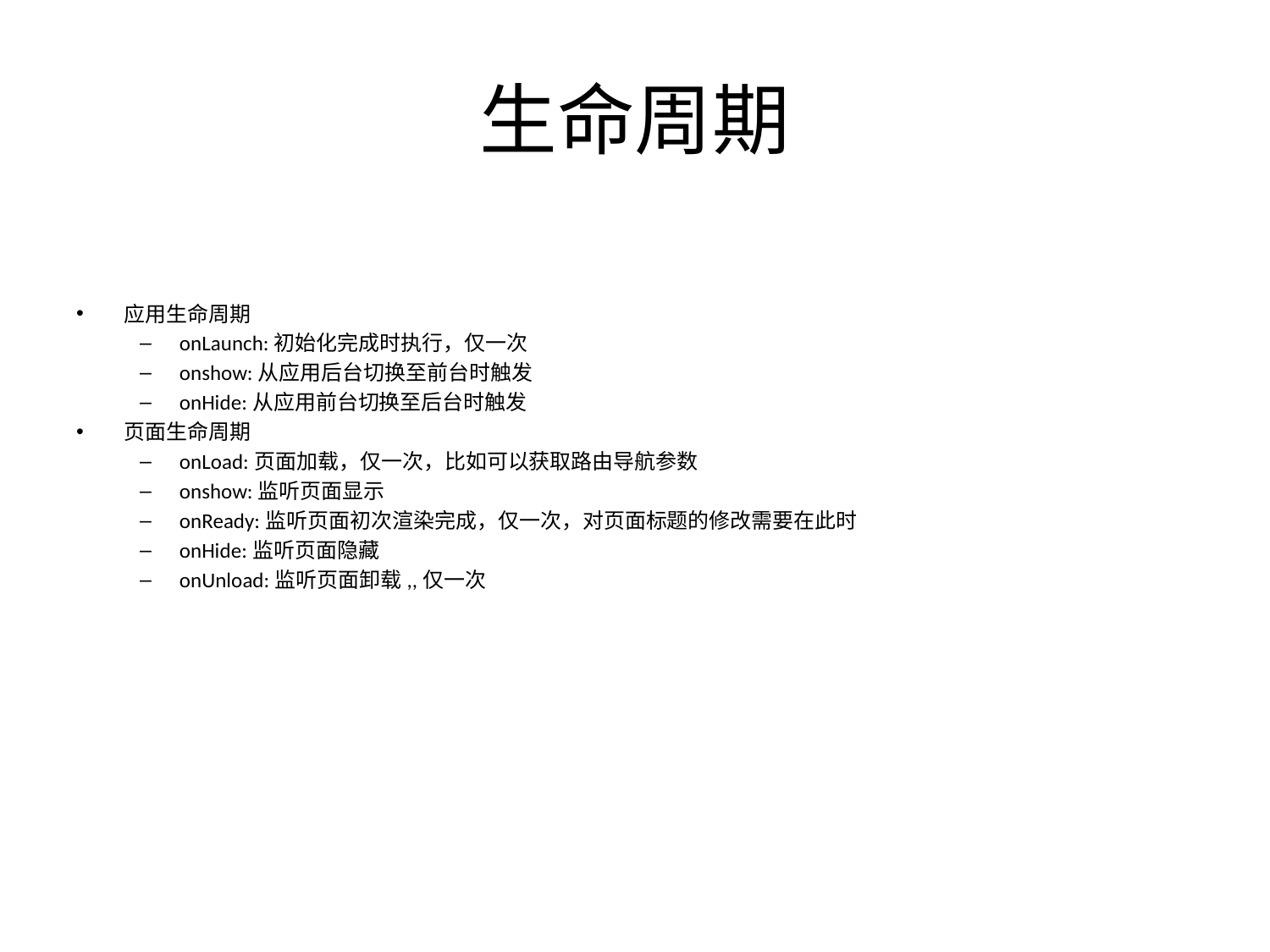

# 生命周期

应用生命周期
onLaunch:初始化完成时执行，仅一次
onshow:从应用后台切换至前台时触发
onHide:从应用前台切换至后台时触发
页面生命周期
onLoad:页面加载，仅一次，比如可以获取路由导航参数
onshow:监听页面显示
onReady:监听页面初次渲染完成，仅一次，对页面标题的修改需要在此时
onHide:监听页面隐藏
onUnload:监听页面卸载,,仅一次